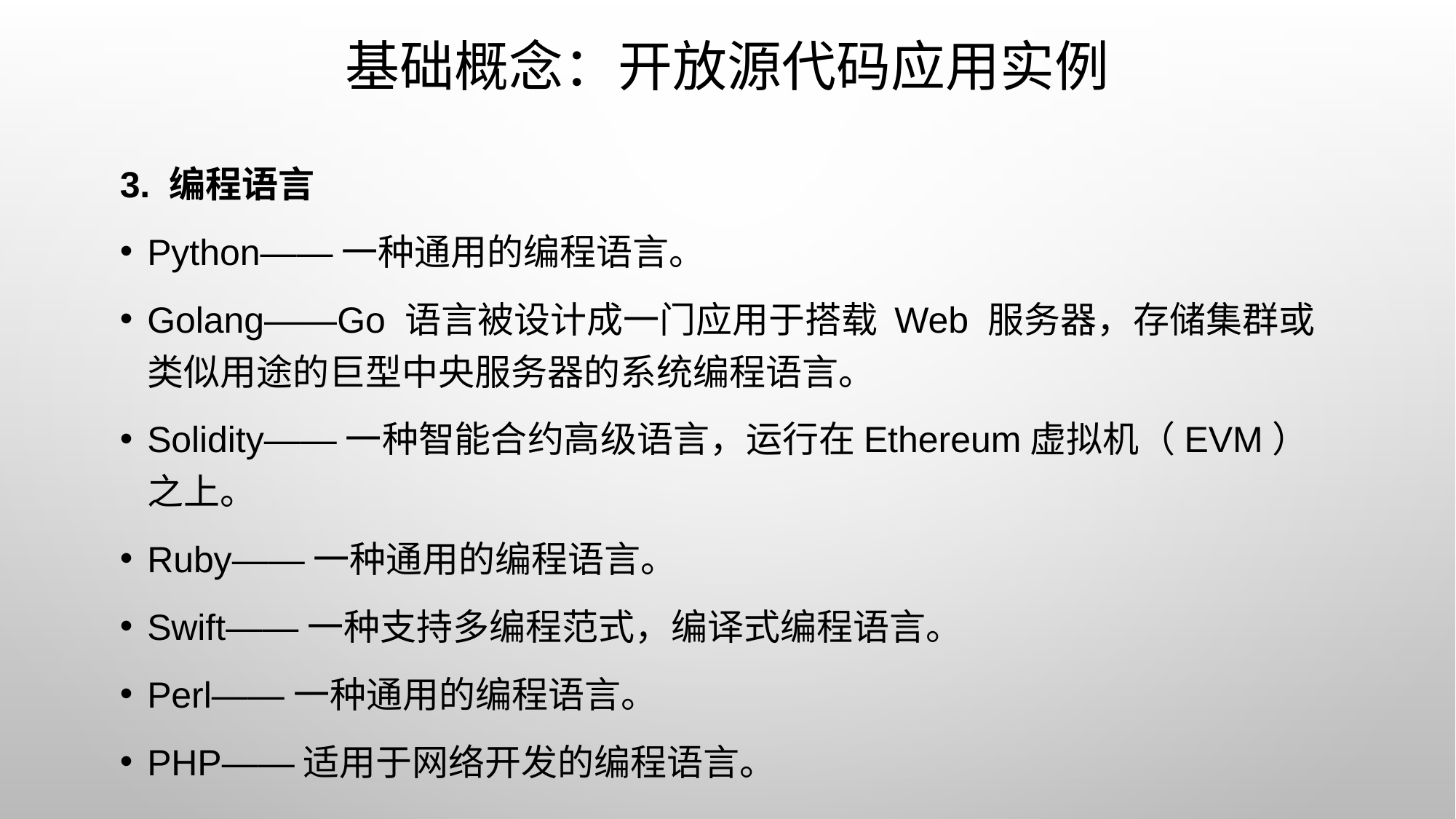

# 基础概念：开放源代码应用实例
3. 编程语言
Python——一种通用的编程语言。
Golang——Go 语言被设计成一门应用于搭载 Web 服务器，存储集群或类似用途的巨型中央服务器的系统编程语言。
Solidity——一种智能合约高级语言，运行在Ethereum虚拟机（EVM）之上。
Ruby——一种通用的编程语言。
Swift——一种支持多编程范式，编译式编程语言。
Perl——一种通用的编程语言。
PHP——适用于网络开发的编程语言。